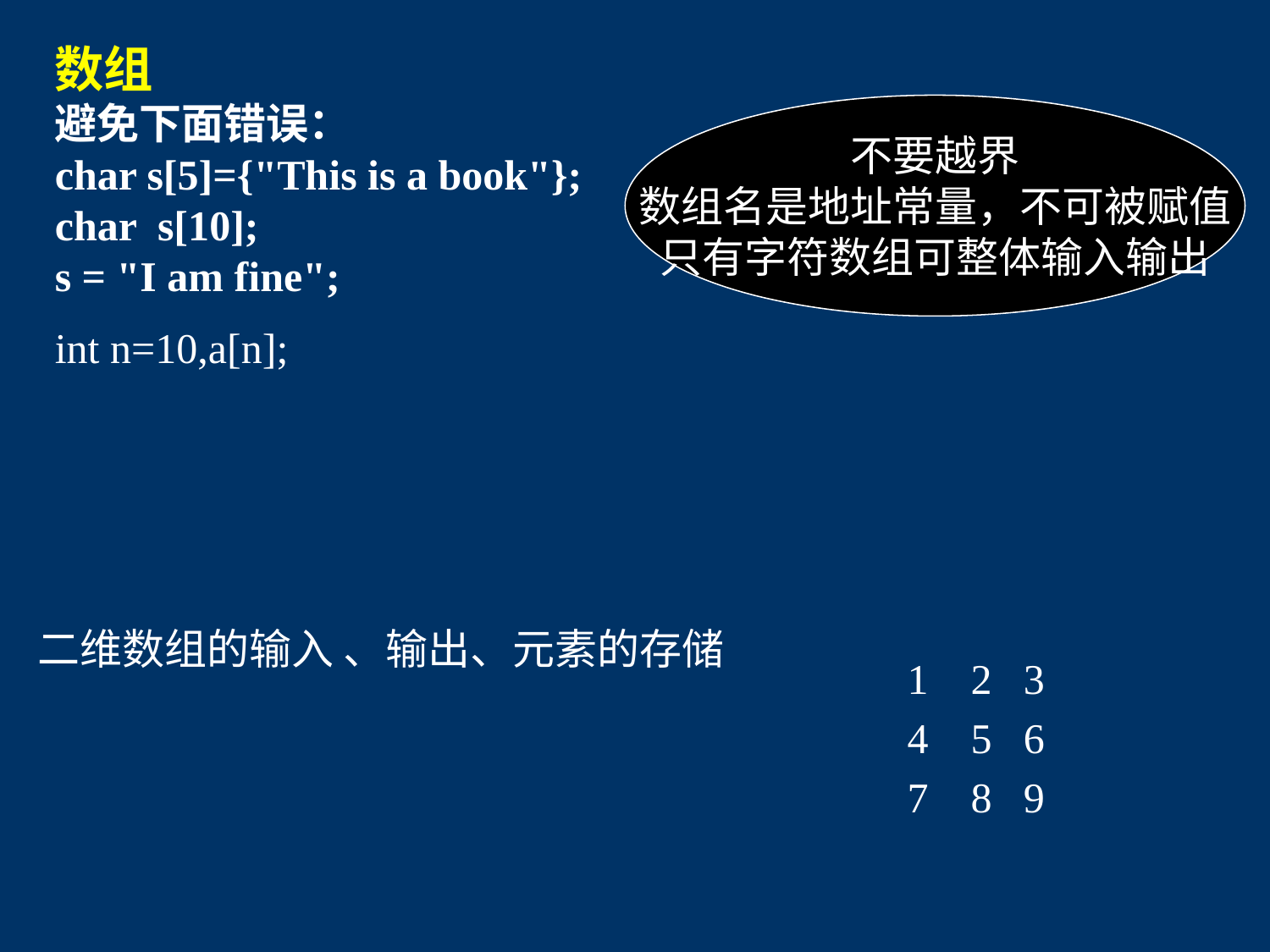

数组
避免下面错误：
char s[5]={"This is a book"};
char  s[10];
s = "I am fine";
int n=10,a[n];
不要越界
数组名是地址常量，不可被赋值
只有字符数组可整体输入输出
二维数组的输入 、输出、元素的存储

2   3
5   6
7    8   9